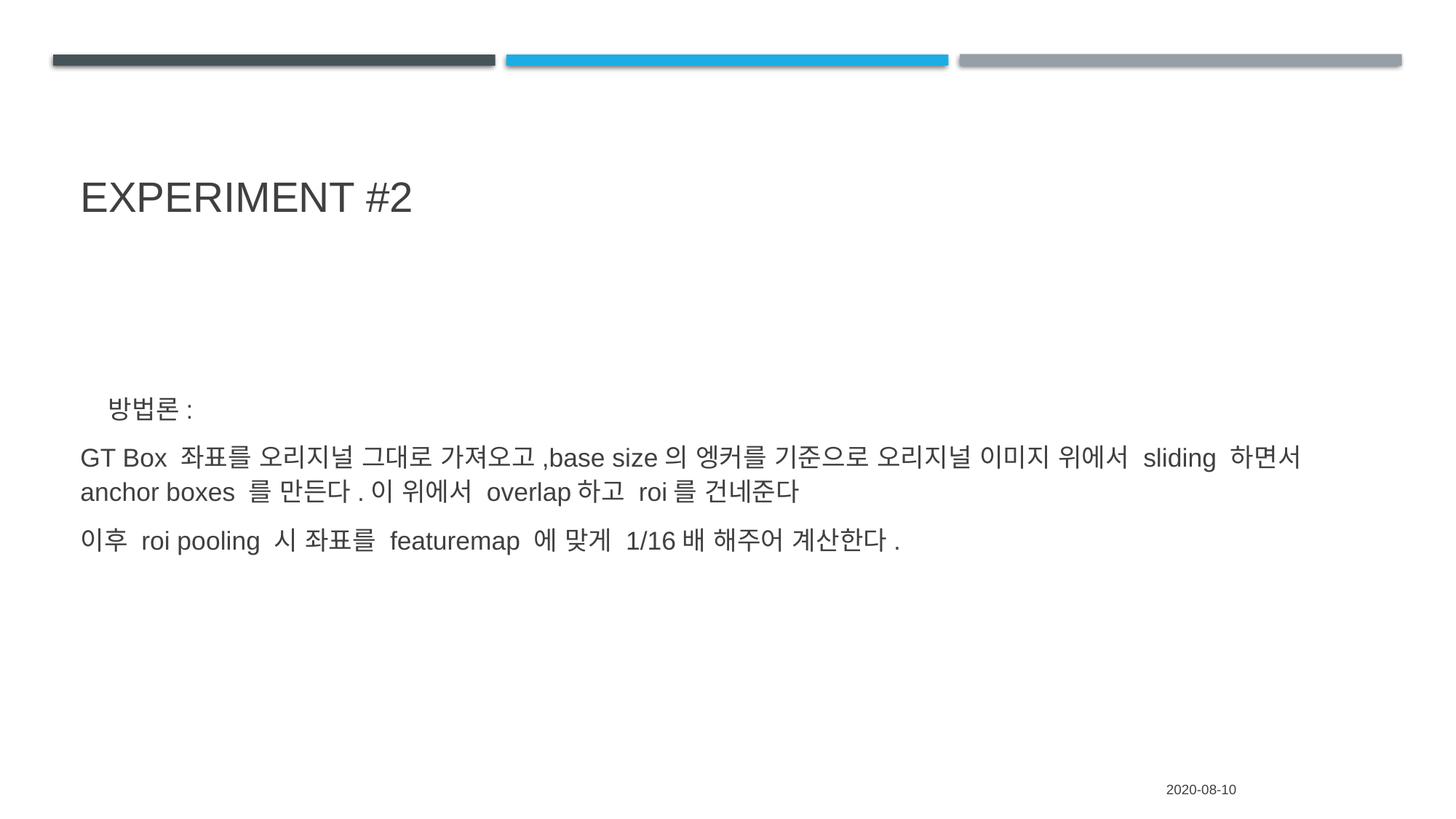

# Experiment #2
   방법론:
GT Box 좌표를 오리지널 그대로 가져오고,base size의 엥커를 기준으로 오리지널 이미지 위에서 sliding 하면서 anchor boxes 를 만든다.이 위에서 overlap하고 roi를 건네준다
이후 roi pooling 시 좌표를 featuremap 에 맞게 1/16배 해주어 계산한다.

2020-08-10